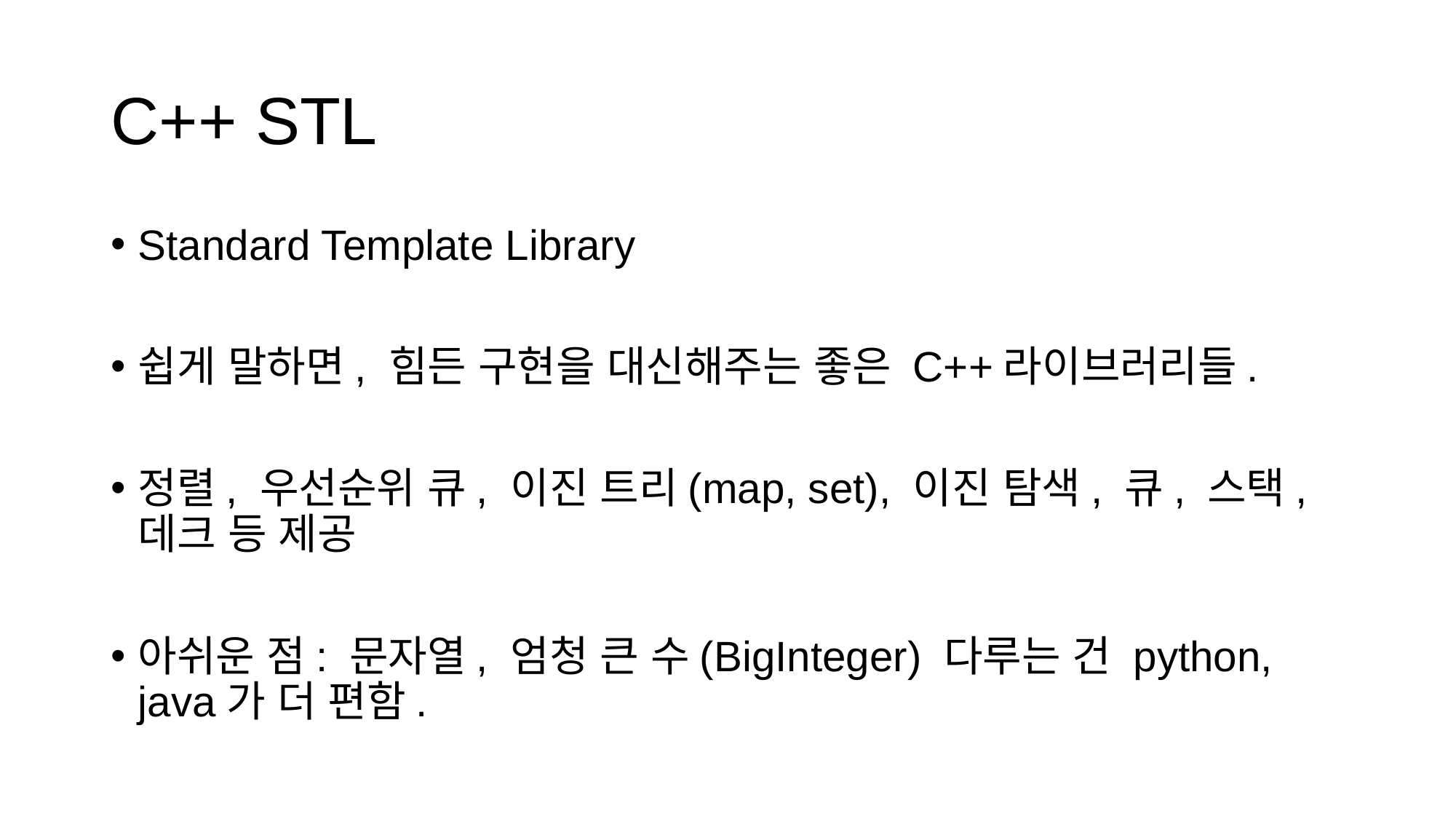

# C++ STL
Standard Template Library

쉽게 말하면, 힘든 구현을 대신해주는 좋은 C++라이브러리들.

정렬, 우선순위 큐, 이진 트리(map, set), 이진 탐색, 큐, 스택, 데크 등 제공

아쉬운 점: 문자열, 엄청 큰 수(BigInteger) 다루는 건 python, java가 더 편함.